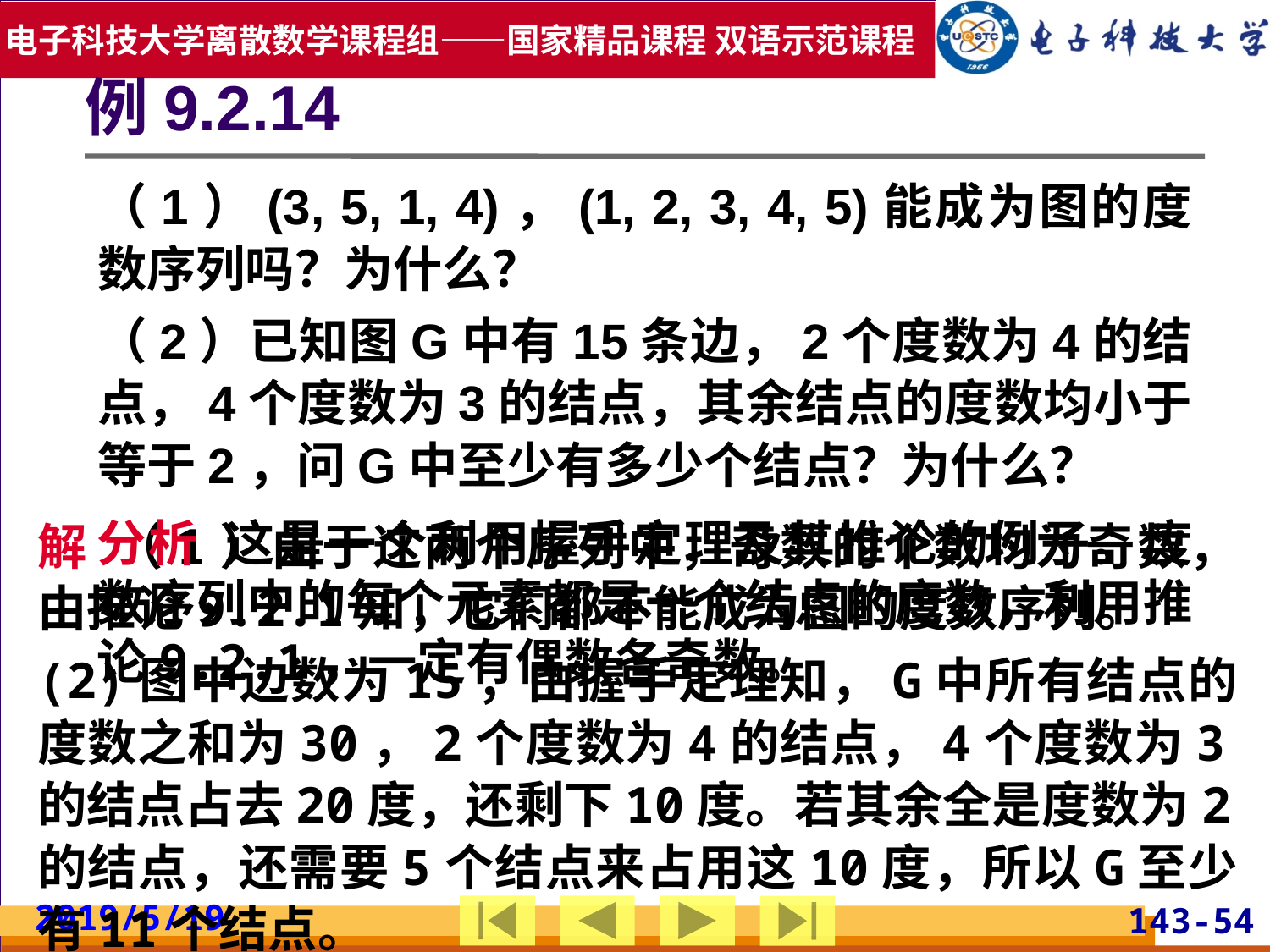

例9.2.14
（1）(3, 5, 1, 4)，(1, 2, 3, 4, 5)能成为图的度数序列吗？为什么？
（2）已知图G中有15条边，2个度数为4的结点，4个度数为3的结点，其余结点的度数均小于等于2，问G中至少有多少个结点？为什么？
解  （1）由于这两个序列中，奇数的个数均为奇数，由推论9.2.1知，它们都不能成为图的度数序列。
(2)图中边数为15，由握手定理知，G中所有结点的度数之和为30，2个度数为4的结点，4个度数为3的结点占去20度，还剩下10度。若其余全是度数为2的结点，还需要5个结点来占用这10度，所以G至少有11个结点。
分析  这是一个利用握手定理及其推论的例子。度数序列中的每个元素都是一个结点的度数，利用推论9.2.1，一定有偶数各奇数。
2019/5/19